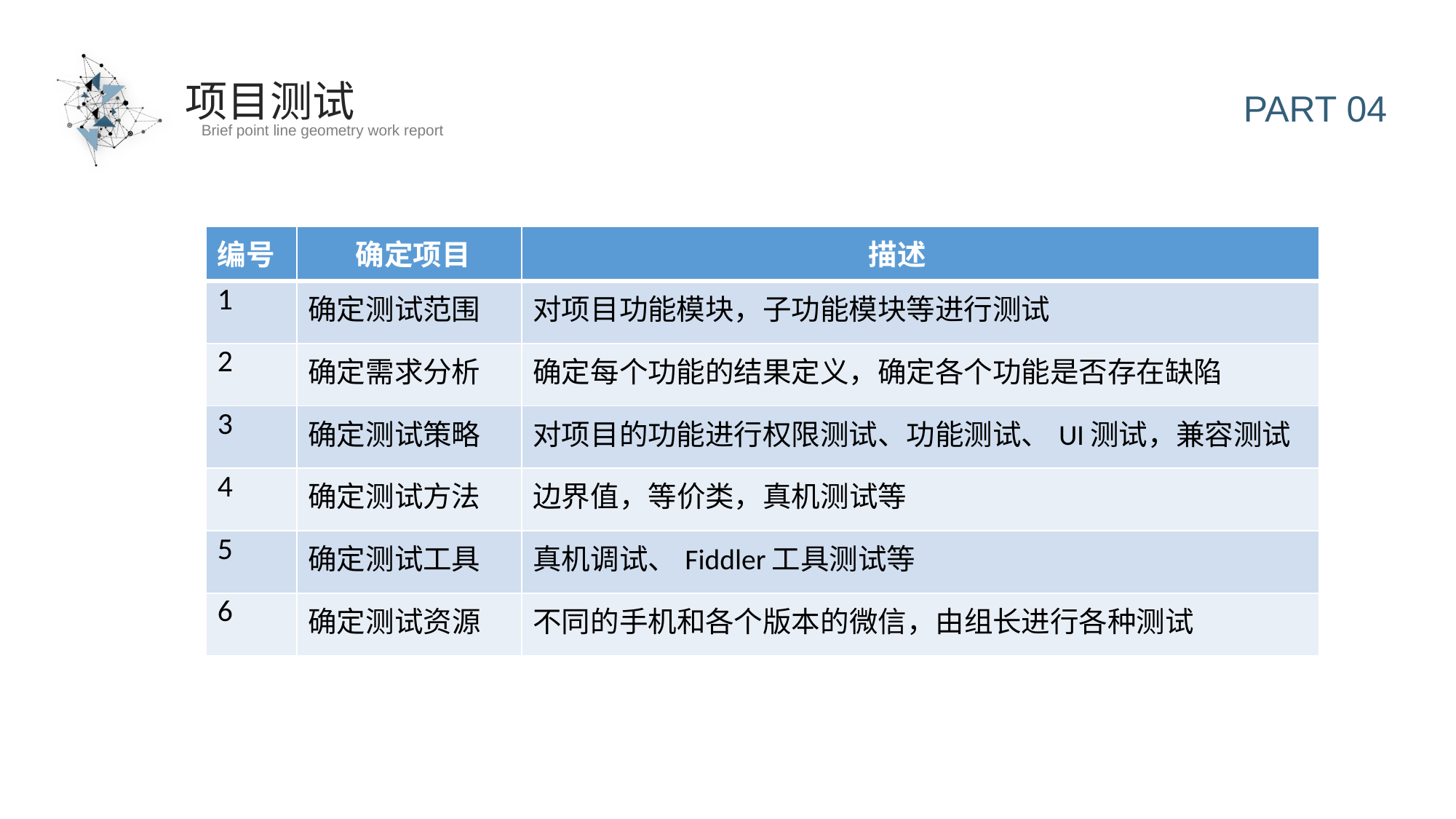

项目测试
| 编号 | 确定项目 | 描述 |
| --- | --- | --- |
| 1 | 确定测试范围 | 对项目功能模块，子功能模块等进行测试 |
| 2 | 确定需求分析 | 确定每个功能的结果定义，确定各个功能是否存在缺陷 |
| 3 | 确定测试策略 | 对项目的功能进行权限测试、功能测试、UI测试，兼容测试 |
| 4 | 确定测试方法 | 边界值，等价类，真机测试等 |
| 5 | 确定测试工具 | 真机调试、Fiddler工具测试等 |
| 6 | 确定测试资源 | 不同的手机和各个版本的微信，由组长进行各种测试 |